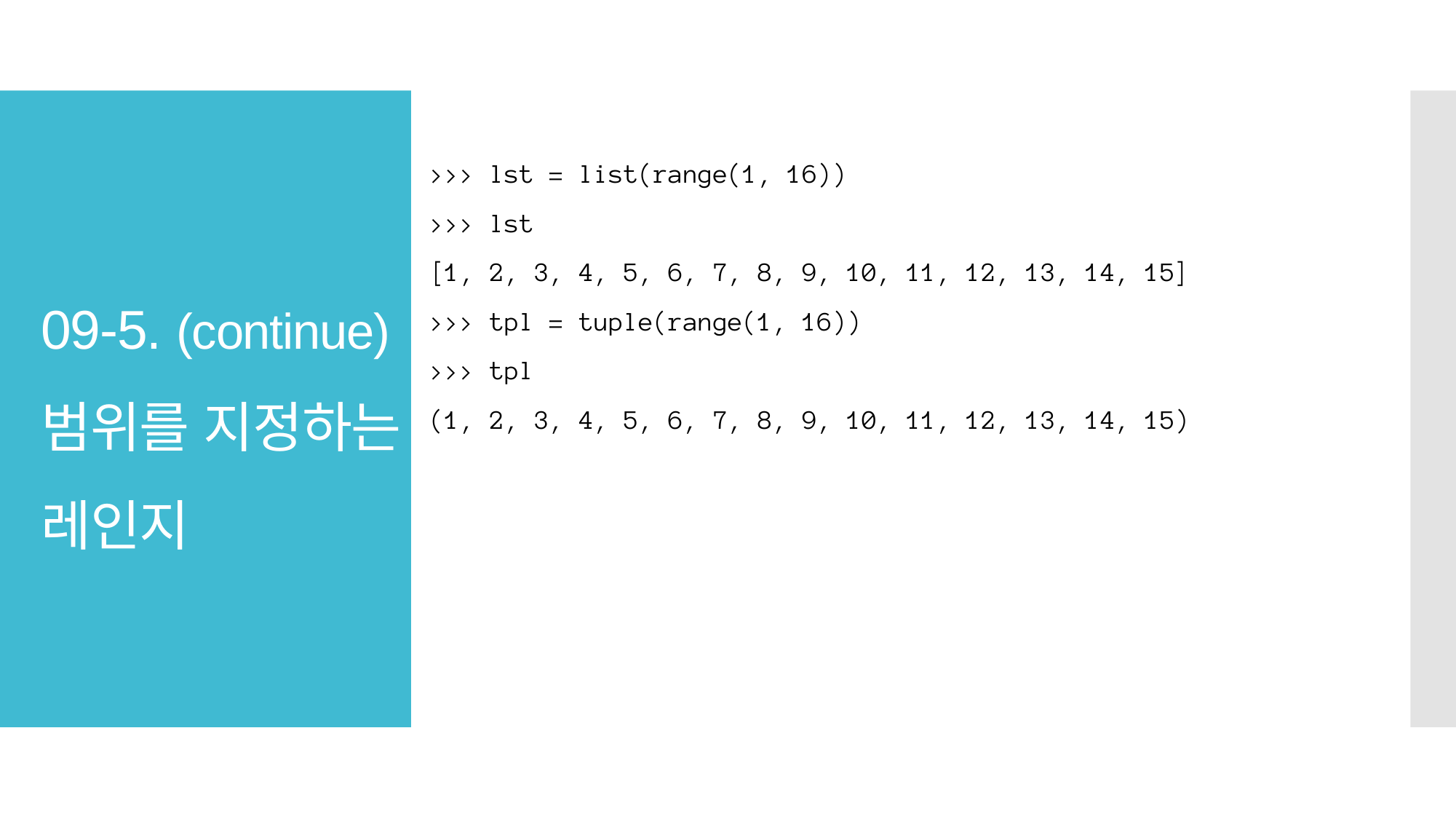

# 09-5. (continue) 범위를 지정하는 레인지
>>> lst = list(range(1, 16))
>>> lst
[1, 2, 3, 4, 5, 6, 7, 8, 9, 10, 11, 12, 13, 14, 15]
>>> tpl = tuple(range(1, 16))
>>> tpl
(1, 2, 3, 4, 5, 6, 7, 8, 9, 10, 11, 12, 13, 14, 15)